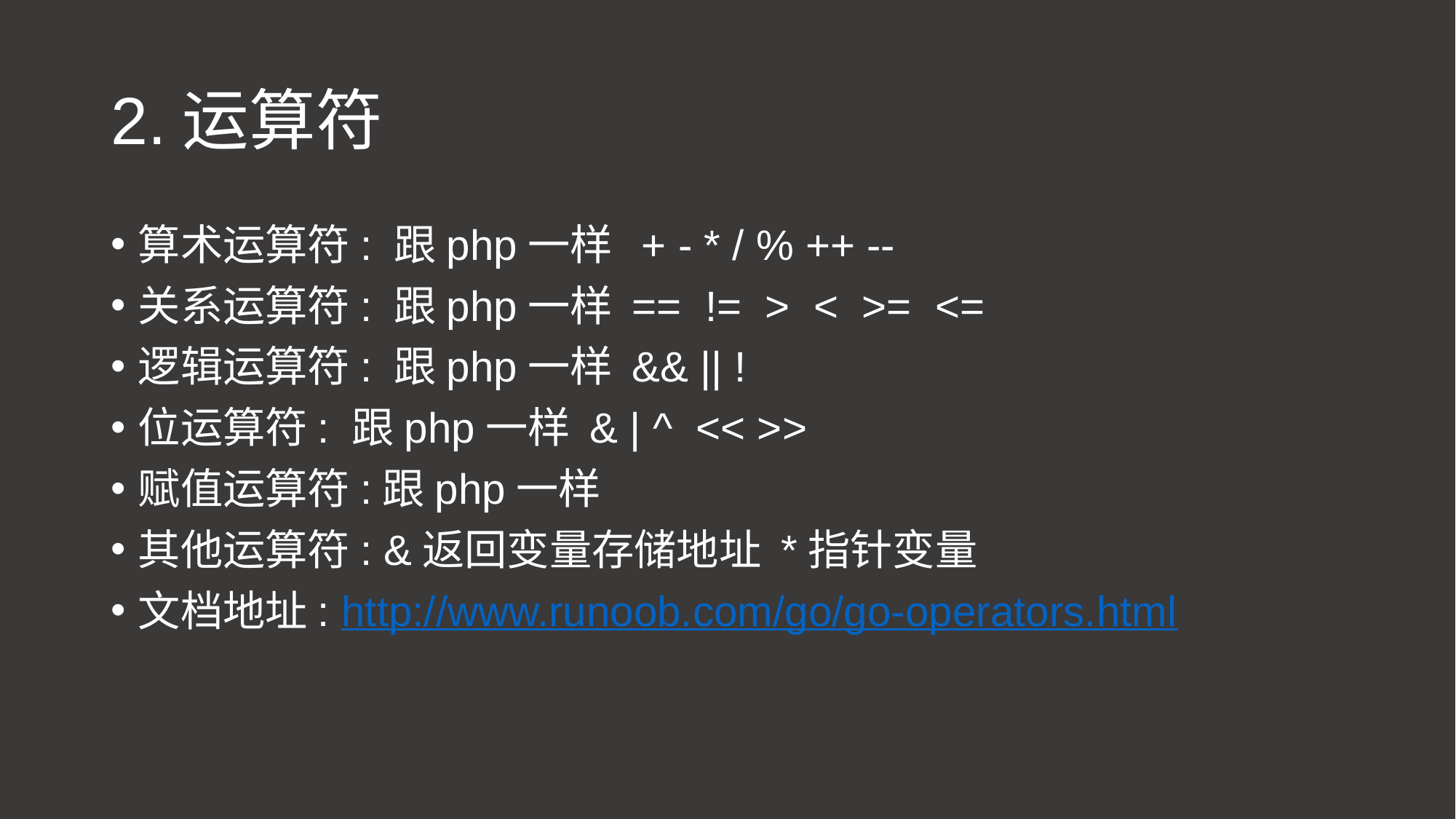

# 2.运算符
算术运算符: 跟php一样  + - * / % ++ --
关系运算符: 跟php一样 ==  !=  >  <  >=  <=
逻辑运算符: 跟php一样 && || !
位运算符: 跟php一样 & | ^  << >>
赋值运算符:跟php一样
其他运算符: &返回变量存储地址 *指针变量
文档地址: http://www.runoob.com/go/go-operators.html